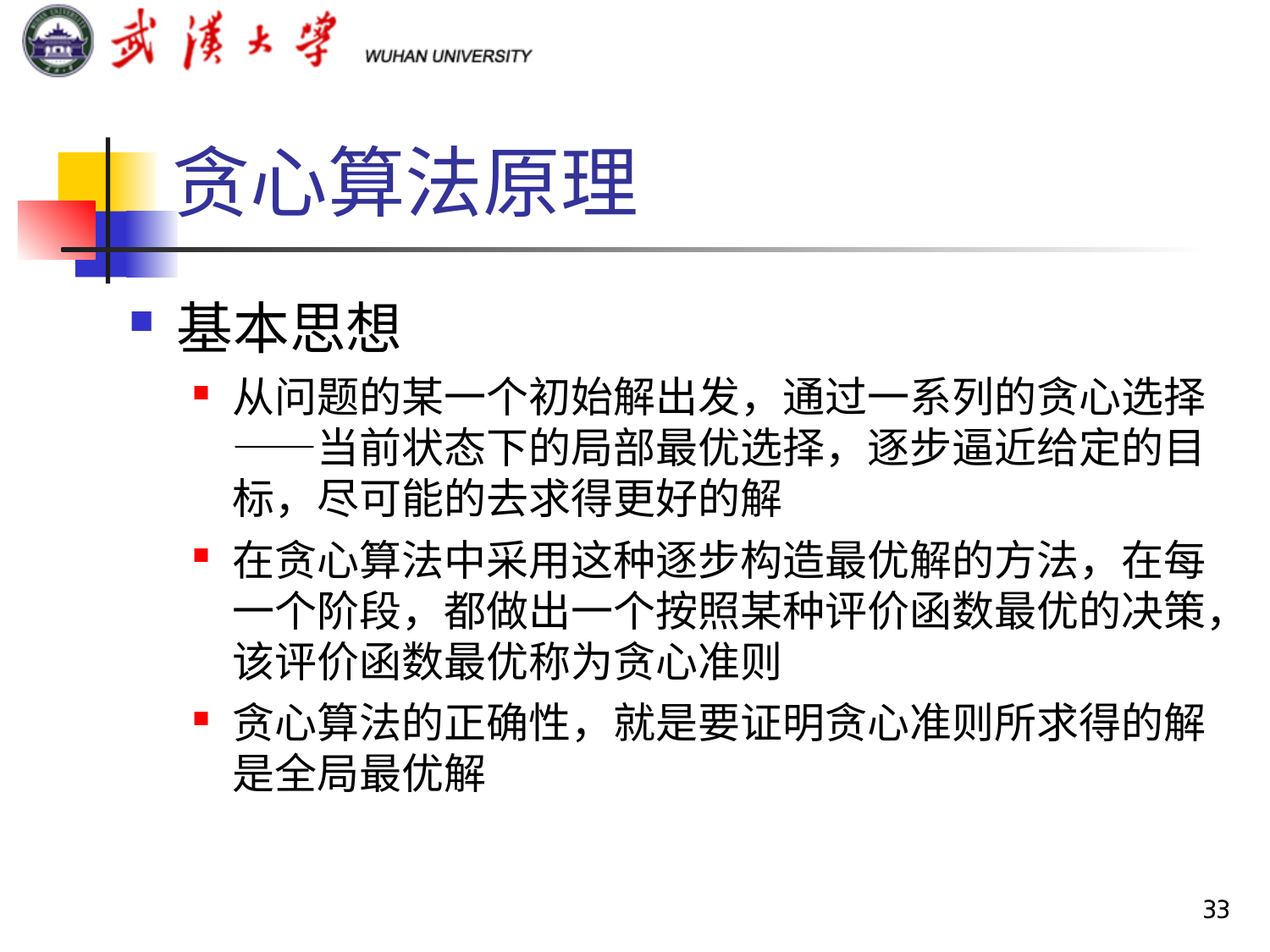

# 贪心算法原理
基本思想
从问题的某一个初始解出发，通过一系列的贪心选择——当前状态下的局部最优选择，逐步逼近给定的目标，尽可能的去求得更好的解
在贪心算法中采用这种逐步构造最优解的方法，在每一个阶段，都做出一个按照某种评价函数最优的决策，该评价函数最优称为贪心准则
贪心算法的正确性，就是要证明贪心准则所求得的解是全局最优解
33